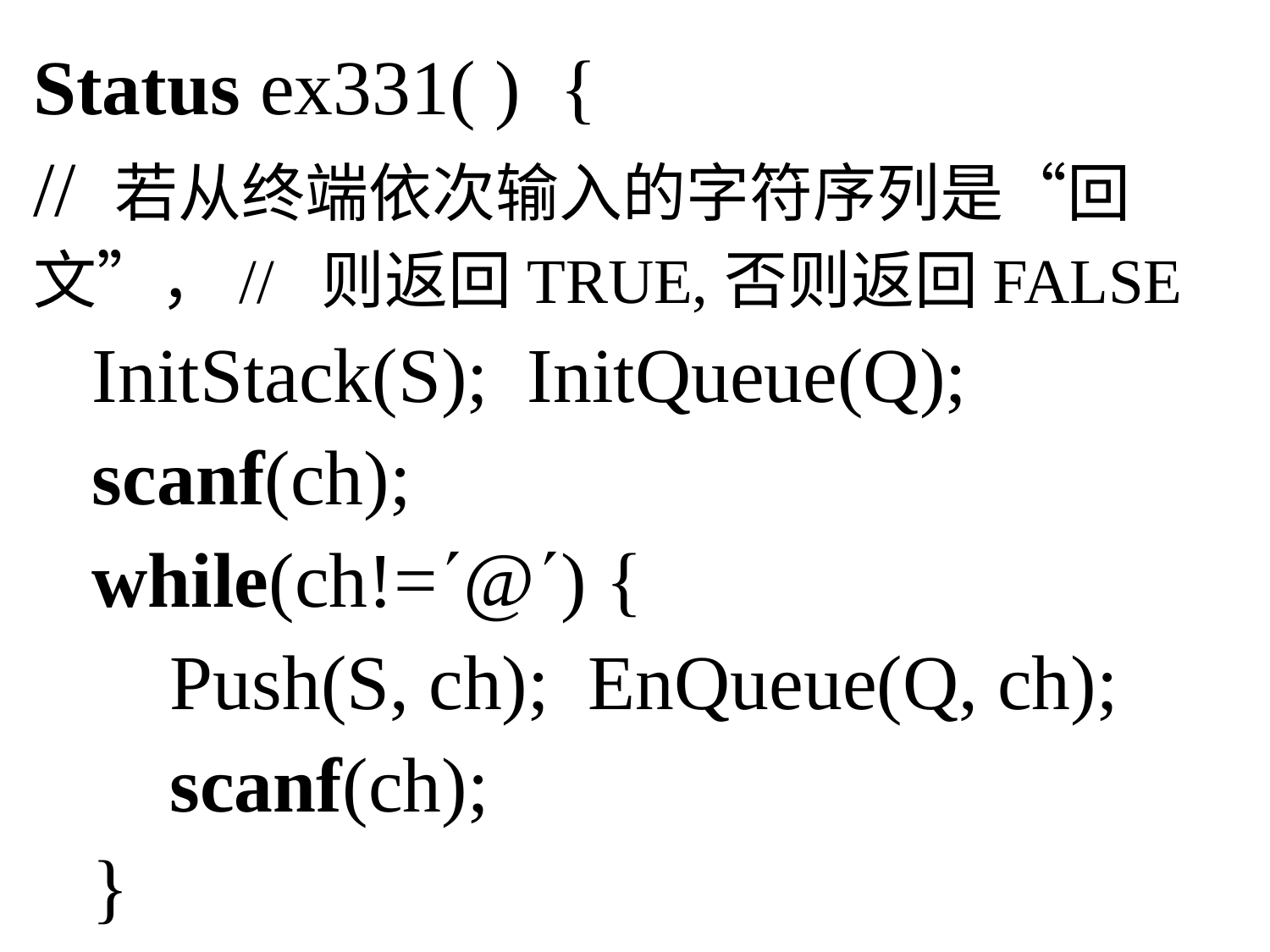

Status ex331( )  {
// 若从终端依次输入的字符序列是“回文”，//  则返回TRUE,否则返回FALSE
   InitStack(S);  InitQueue(Q);
   scanf(ch);
   while(ch!=′@′) {
       Push(S, ch);  EnQueue(Q, ch);
       scanf(ch);
   }